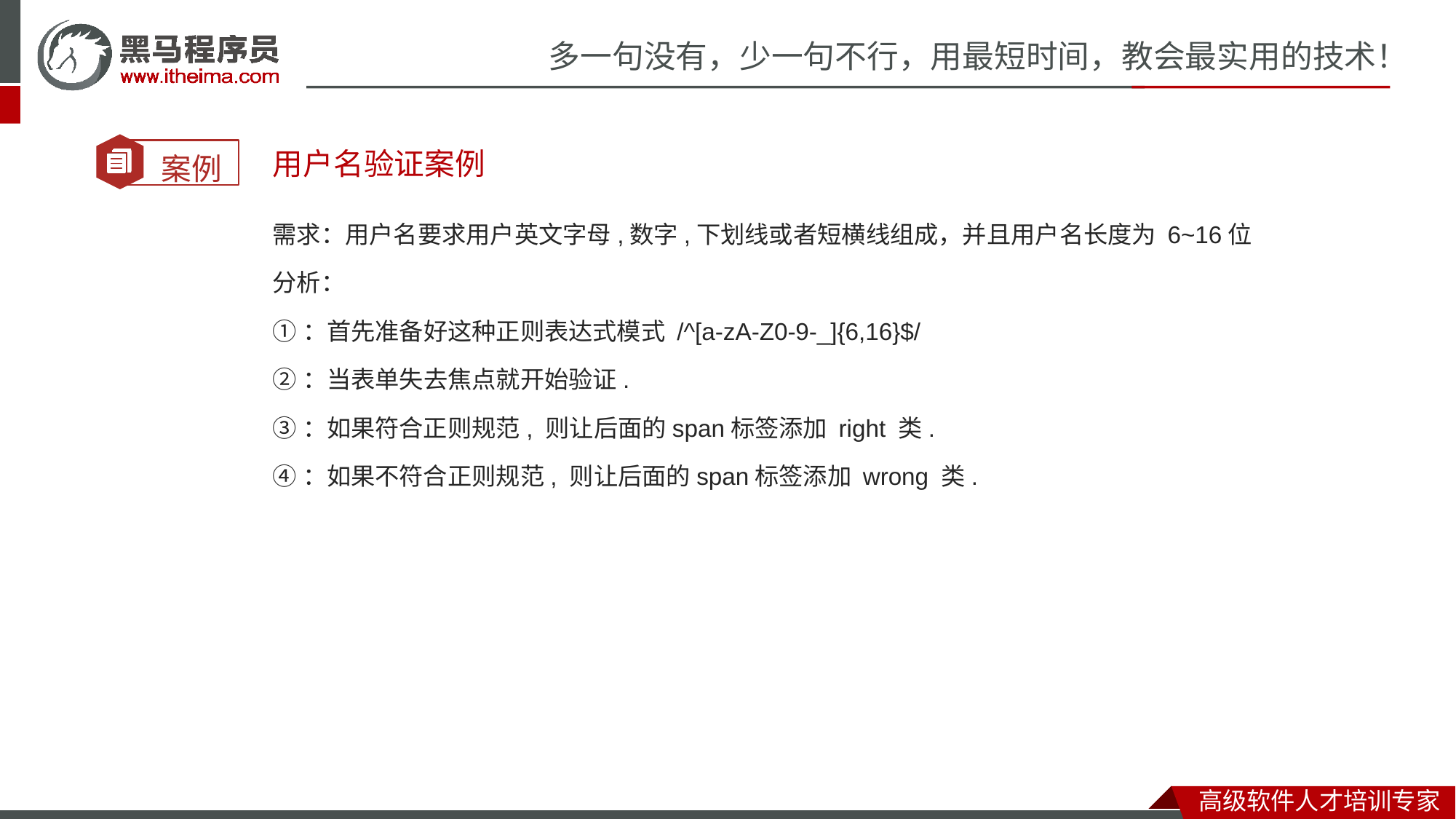

用户名验证案例
需求：用户名要求用户英文字母,数字,下划线或者短横线组成，并且用户名长度为 6~16位
分析：
①：首先准备好这种正则表达式模式 /^[a-zA-Z0-9-_]{6,16}$/
②：当表单失去焦点就开始验证.
③：如果符合正则规范, 则让后面的span标签添加 right 类.
④：如果不符合正则规范, 则让后面的span标签添加 wrong 类.